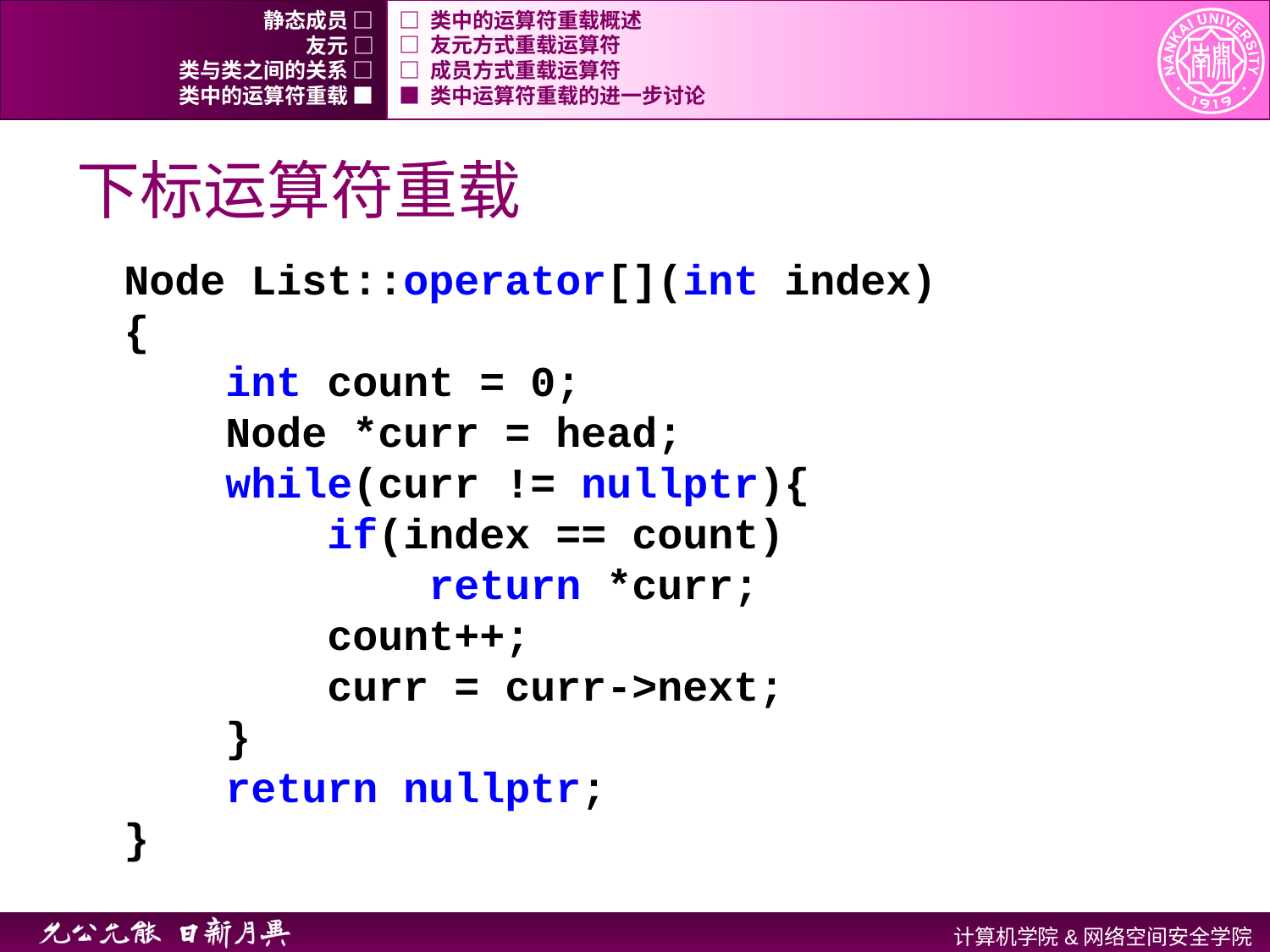

静态成员 □
□ 类中的运算符重载概述
友元 □
□ 友元方式重载运算符
类与类之间的关系 □
□ 成员方式重载运算符
类中的运算符重载 ■

■ 类中运算符重载的进一步讨论
# 下标运算符重载
Node List::operator[](int index)
{
    int count = 0;
    Node *curr = head;
    while(curr != nullptr){
        if(index == count)
            return *curr;
        count++;
        curr = curr->next;
    }
    return nullptr;
}